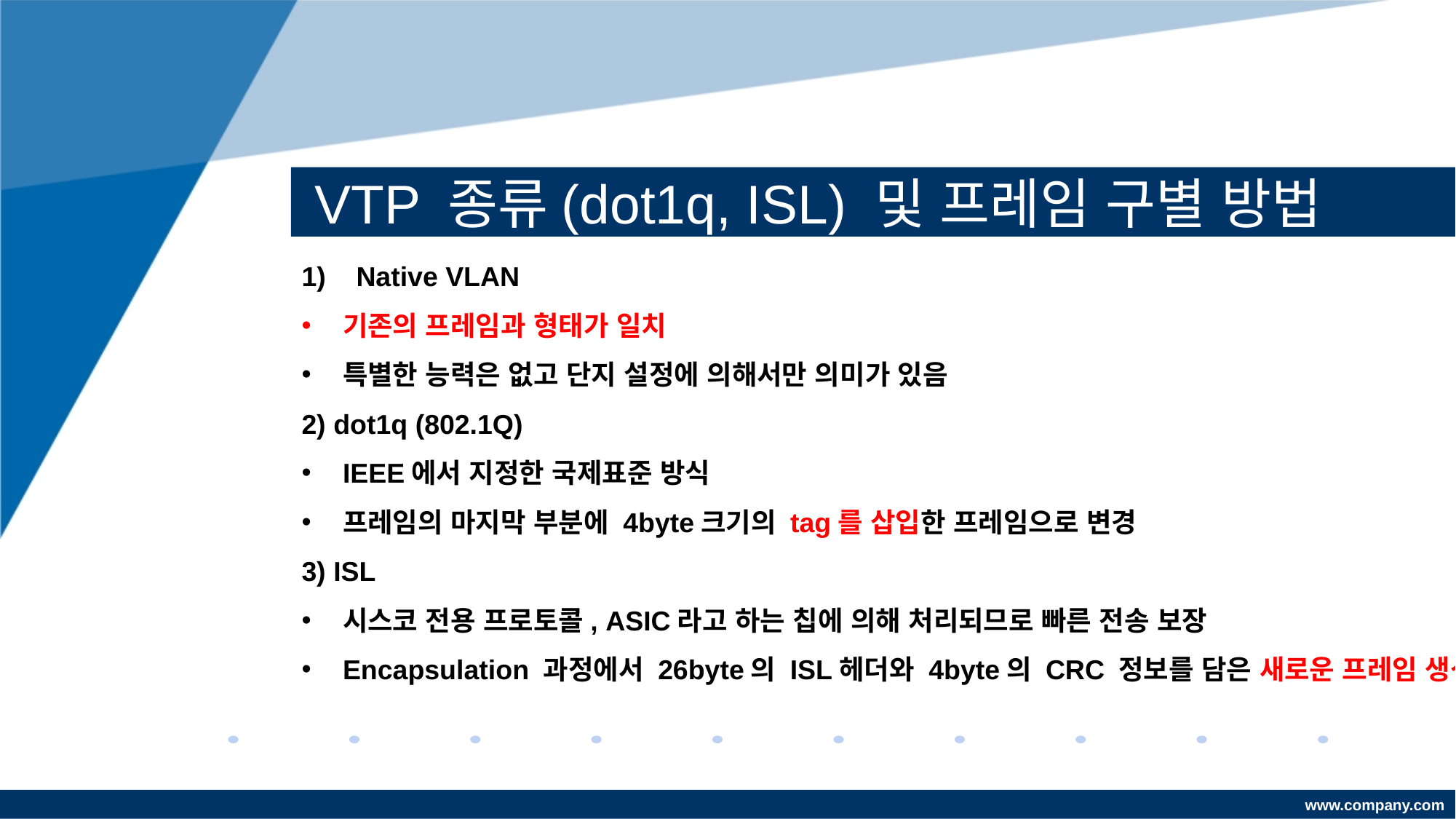

# VTP 종류(dot1q, ISL) 및 프레임 구별 방법
Native VLAN
기존의 프레임과 형태가 일치
특별한 능력은 없고 단지 설정에 의해서만 의미가 있음
2) dot1q (802.1Q)
IEEE에서 지정한 국제표준 방식
프레임의 마지막 부분에 4byte크기의 tag를 삽입한 프레임으로 변경
3) ISL
시스코 전용 프로토콜, ASIC라고 하는 칩에 의해 처리되므로 빠른 전송 보장
Encapsulation 과정에서 26byte의 ISL헤더와 4byte의 CRC 정보를 담은 새로운 프레임 생성